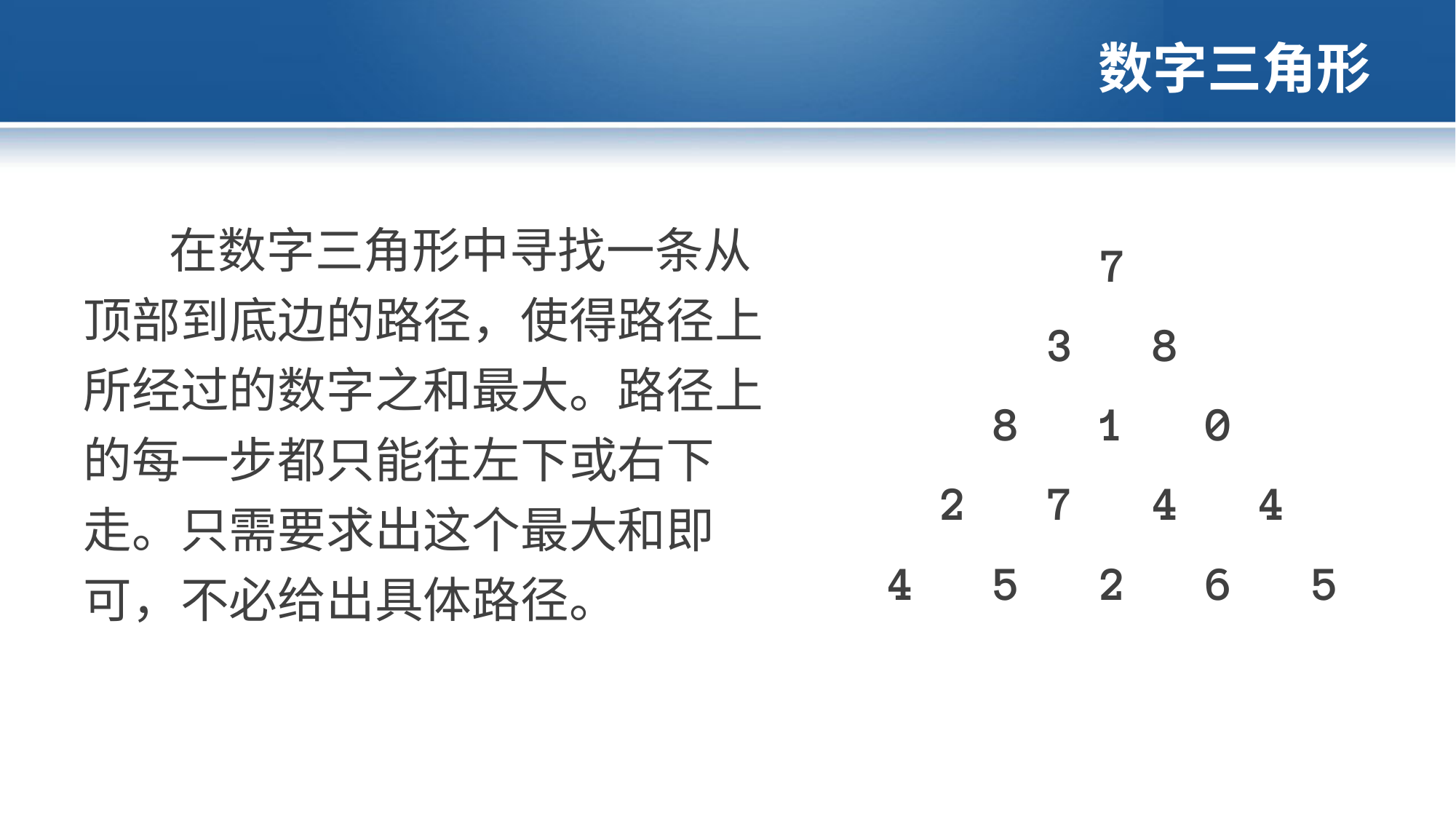

# 数字三角形
在数字三角形中寻找一条从顶部到底边的路径，使得路径上所经过的数字之和最大。路径上的每一步都只能往左下或右下走。只需要求出这个最大和即可，不必给出具体路径。
         7
       3   8
     8   1   0
   2   7   4   4
 4   5   2   6   5